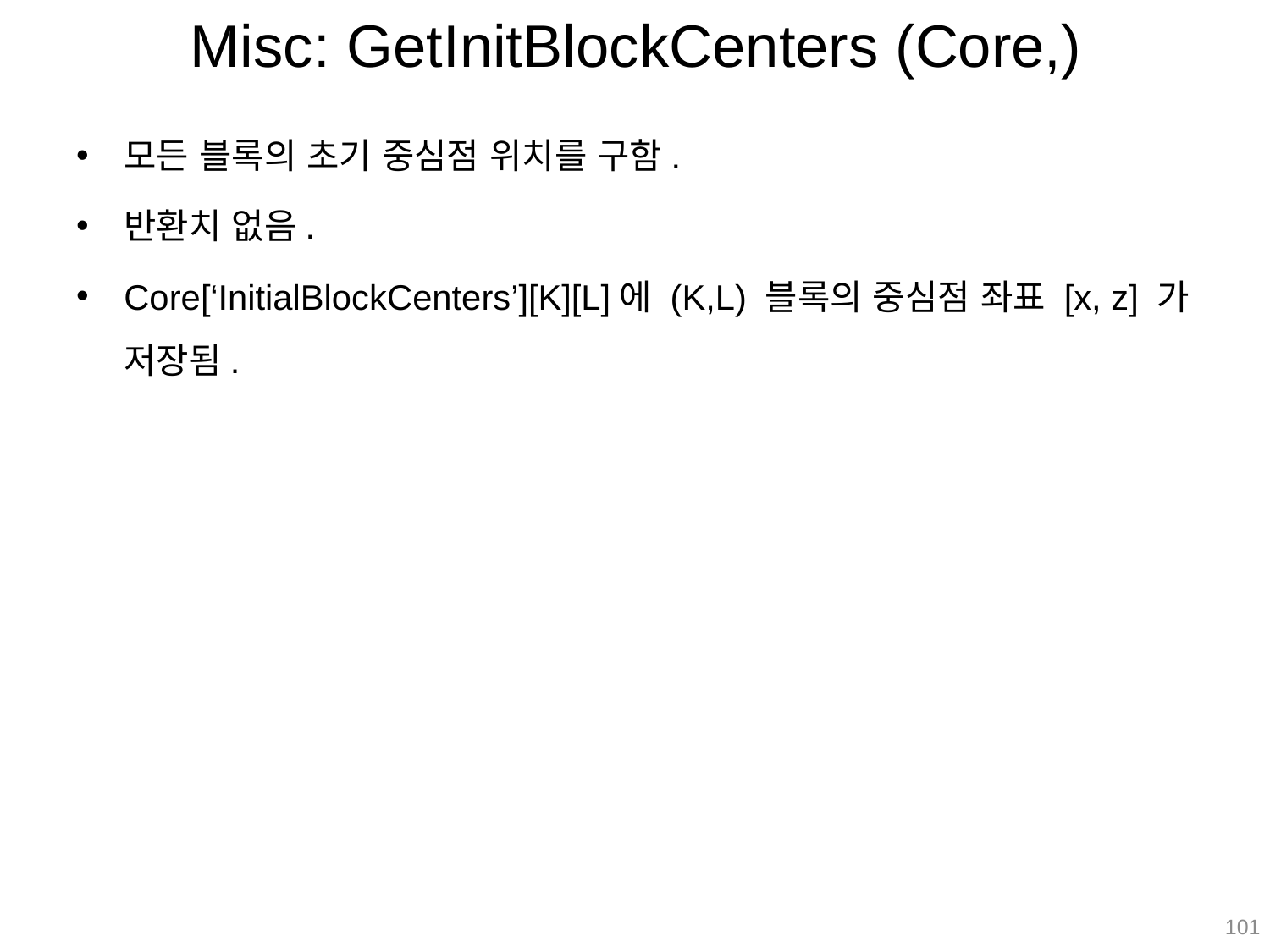

# Misc: GetInitBlockCenters (Core,)
모든 블록의 초기 중심점 위치를 구함.
반환치 없음.
Core[‘InitialBlockCenters’][K][L]에 (K,L) 블록의 중심점 좌표 [x, z] 가 저장됨.
101